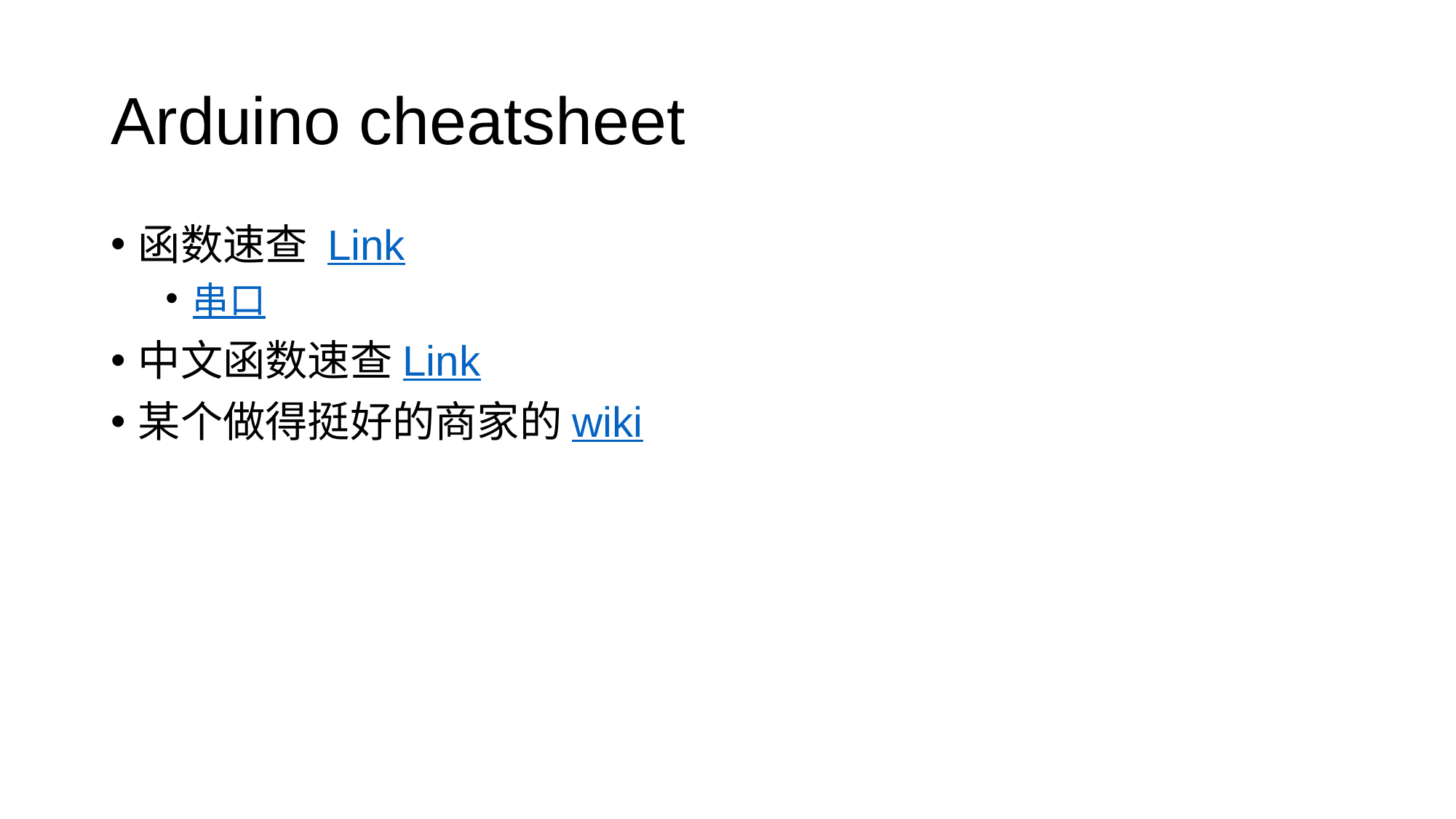

# Arduino cheatsheet
函数速查 Link
串口
中文函数速查Link
某个做得挺好的商家的wiki